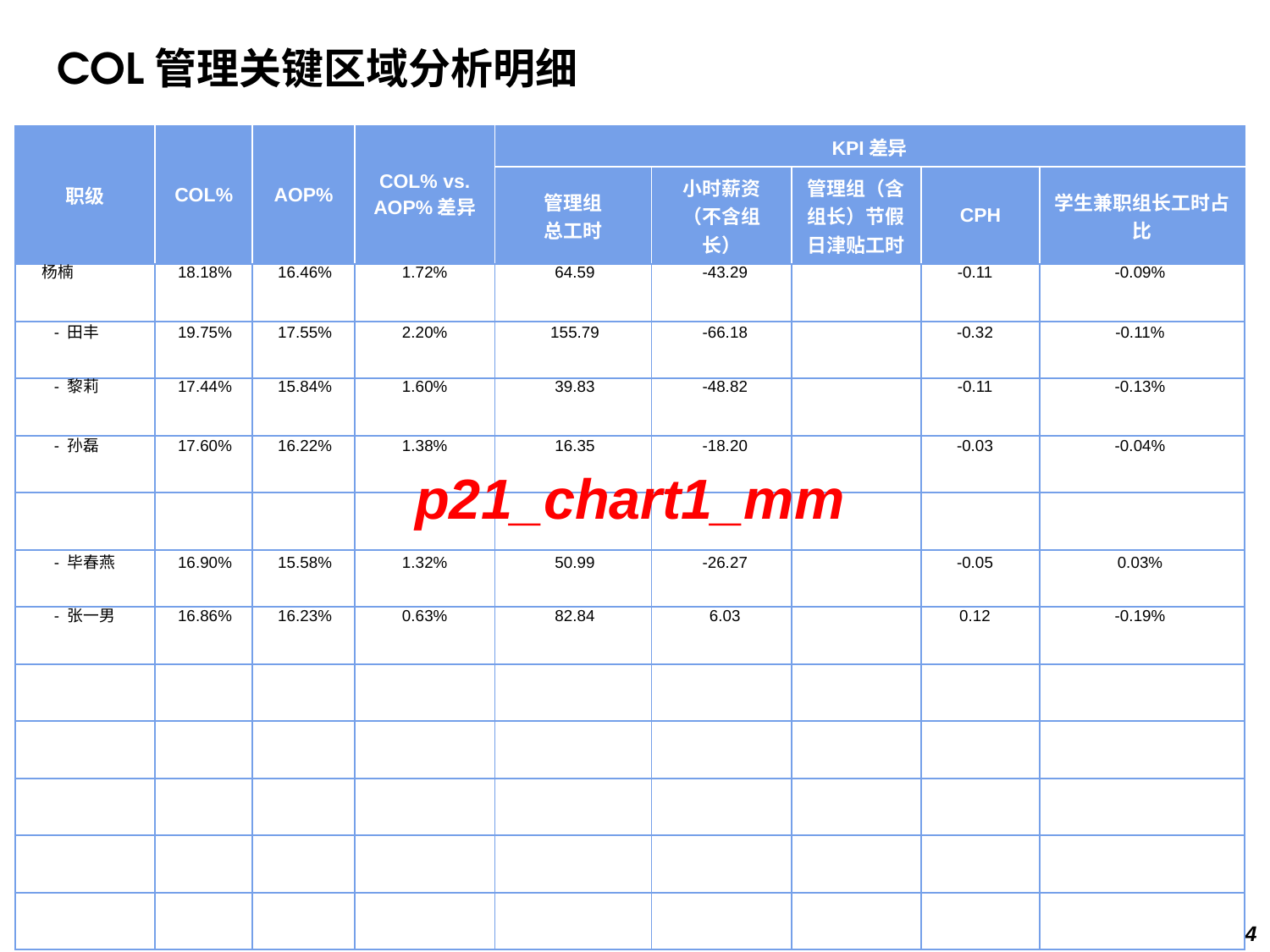

COL管理关键区域分析明细
| 职级 | COL% | AOP% | COL% vs. AOP%差异 | KPI差异 |  |  |  |  |
| --- | --- | --- | --- | --- | --- | --- | --- | --- |
|  |  |  |  | 管理组 总工时 | 小时薪资 （不含组长） | 管理组（含组长）节假日津贴工时 | CPH | 学生兼职组长工时占比 |
|  |  |  |  |  |  |  |  |  |
|  |  |  |  |  |  |  |  |  |
|  |  |  |  |  |  |  |  |  |
|  |  |  |  |  |  |  |  |  |
|  |  |  |  |  |  |  |  |  |
|  |  |  |  |  |  |  |  |  |
|  |  |  |  |  |  |  |  |  |
|  |  |  |  |  |  |  |  |  |
|  |  |  |  |  |  |  |  |  |
|  |  |  |  |  |  |  |  |  |
|  |  |  |  |  |  |  |  |  |
|  |  |  |  |  |  |  |  |  |
   杨楠
18.18%
16.46%
1.72%
64.59
-43.29

-0.11
-0.09%
      - 田丰
19.75%
17.55%
2.20%
155.79
-66.18

-0.32
-0.11%
      - 黎莉
17.44%
15.84%
1.60%
39.83
-48.82

-0.11
-0.13%
      - 孙磊
17.60%
16.22%
1.38%
16.35
-18.20

-0.03
-0.04%
p21_chart1_mm

      - 毕春燕
16.90%
15.58%
1.32%
50.99
-26.27

-0.05
0.03%
      - 张一男
16.86%
16.23%
0.63%
82.84
6.03

0.12
-0.19%